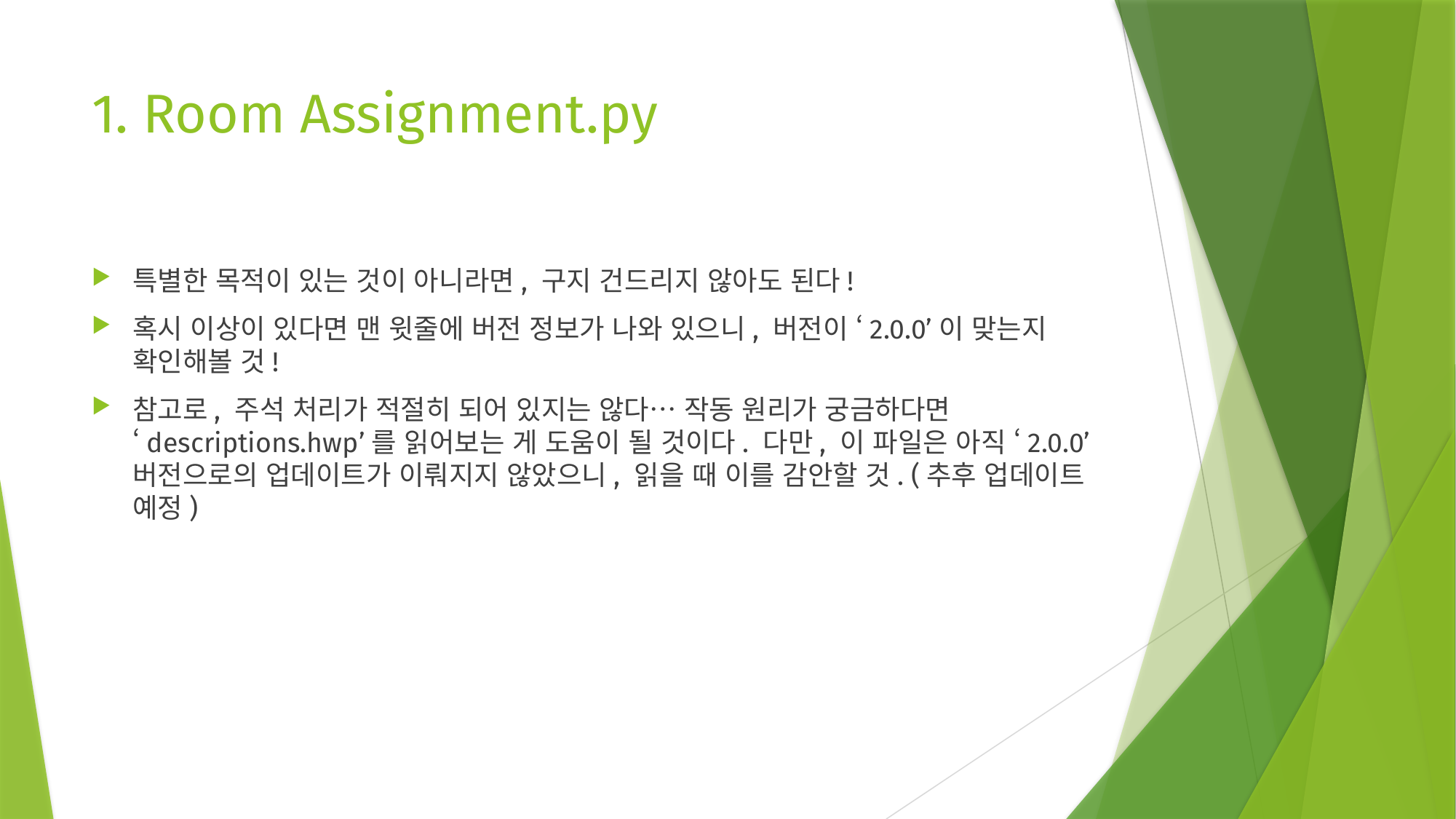

# 1. Room Assignment.py
특별한 목적이 있는 것이 아니라면, 구지 건드리지 않아도 된다!
혹시 이상이 있다면 맨 윗줄에 버전 정보가 나와 있으니, 버전이 ‘2.0.0’이 맞는지 확인해볼 것!
참고로, 주석 처리가 적절히 되어 있지는 않다… 작동 원리가 궁금하다면 ‘descriptions.hwp’를 읽어보는 게 도움이 될 것이다. 다만, 이 파일은 아직 ‘2.0.0’ 버전으로의 업데이트가 이뤄지지 않았으니, 읽을 때 이를 감안할 것. (추후 업데이트 예정)